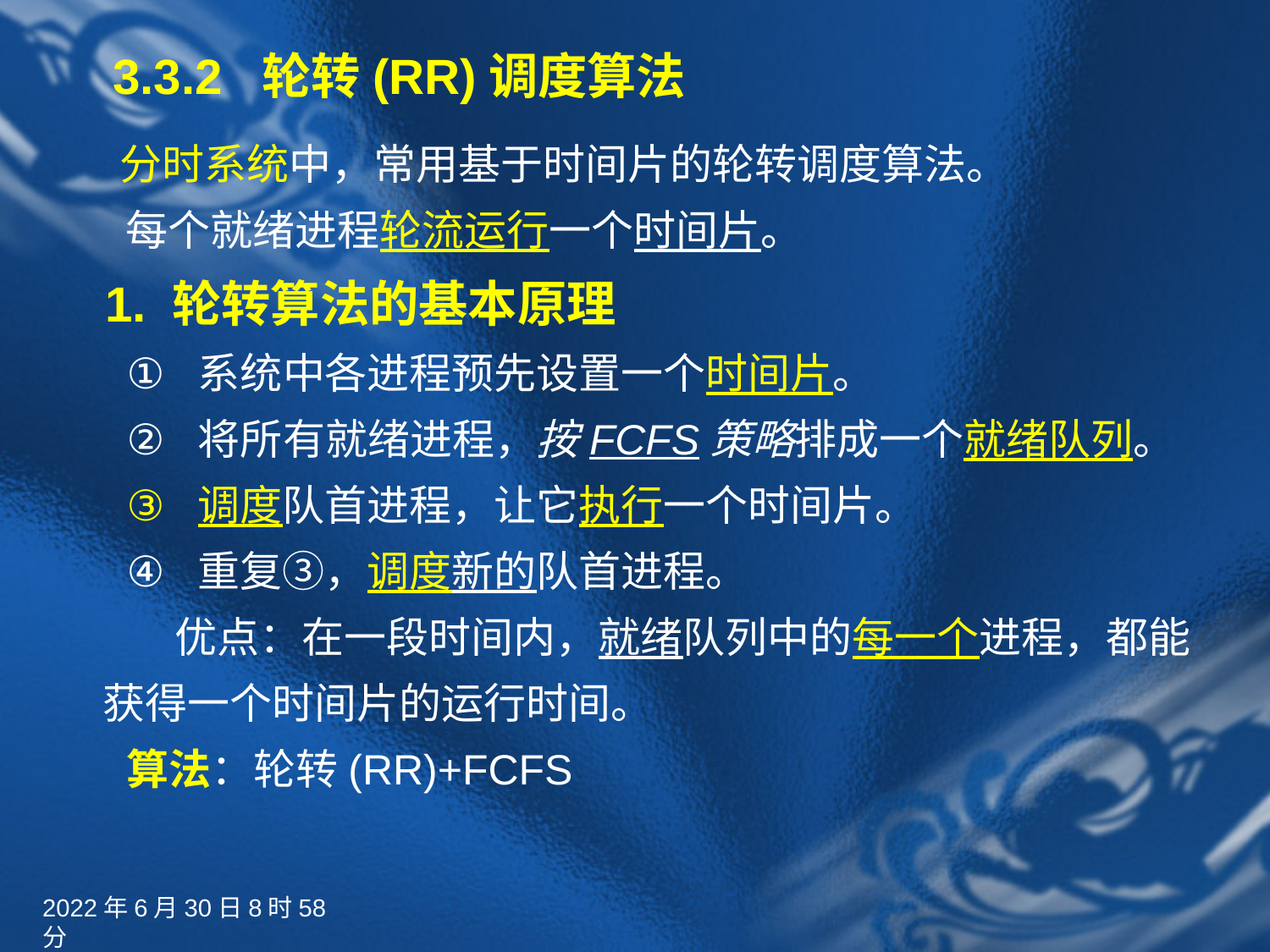

# 3.3.2  轮转(RR)调度算法
　分时系统中，常用基于时间片的轮转调度算法。
    每个就绪进程轮流运行一个时间片。
  1. 轮转算法的基本原理
  系统中各进程预先设置一个时间片。
  将所有就绪进程，按FCFS策略排成一个就绪队列。
  调度队首进程，让它执行一个时间片。
  重复③，调度新的队首进程。
    优点：在一段时间内，就绪队列中的每一个进程，都能获得一个时间片的运行时间。
算法：轮转(RR)+FCFS
2022年6月30日8时58分